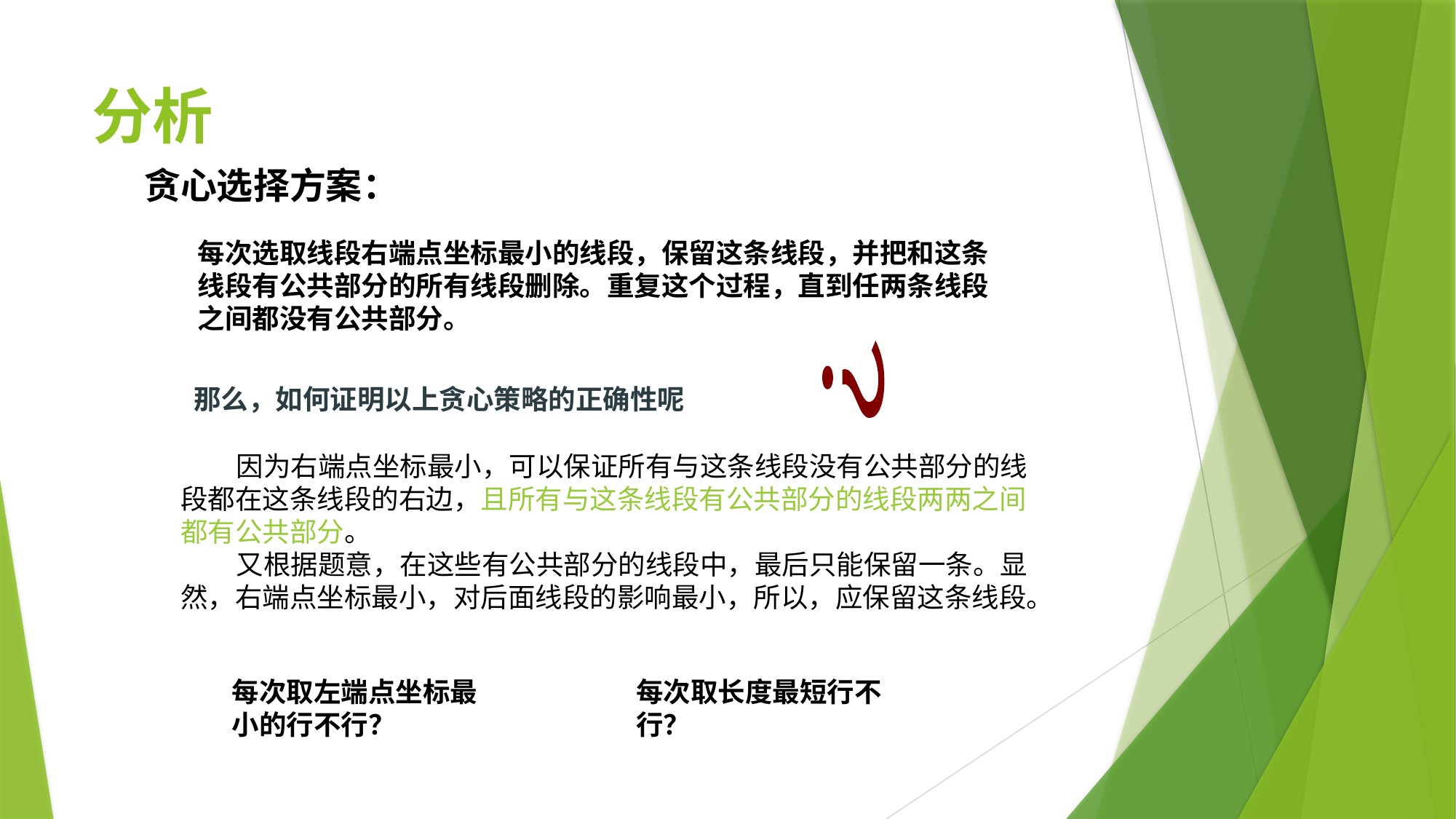

# 分析
贪心选择方案：
每次选取线段右端点坐标最小的线段，保留这条线段，并把和这条线段有公共部分的所有线段删除。重复这个过程，直到任两条线段之间都没有公共部分。
？
那么，如何证明以上贪心策略的正确性呢

        因为右端点坐标最小，可以保证所有与这条线段没有公共部分的线段都在这条线段的右边，且所有与这条线段有公共部分的线段两两之间都有公共部分。
        又根据题意，在这些有公共部分的线段中，最后只能保留一条。显然，右端点坐标最小，对后面线段的影响最小，所以，应保留这条线段。

每次取左端点坐标最小的行不行？
每次取长度最短行不行？